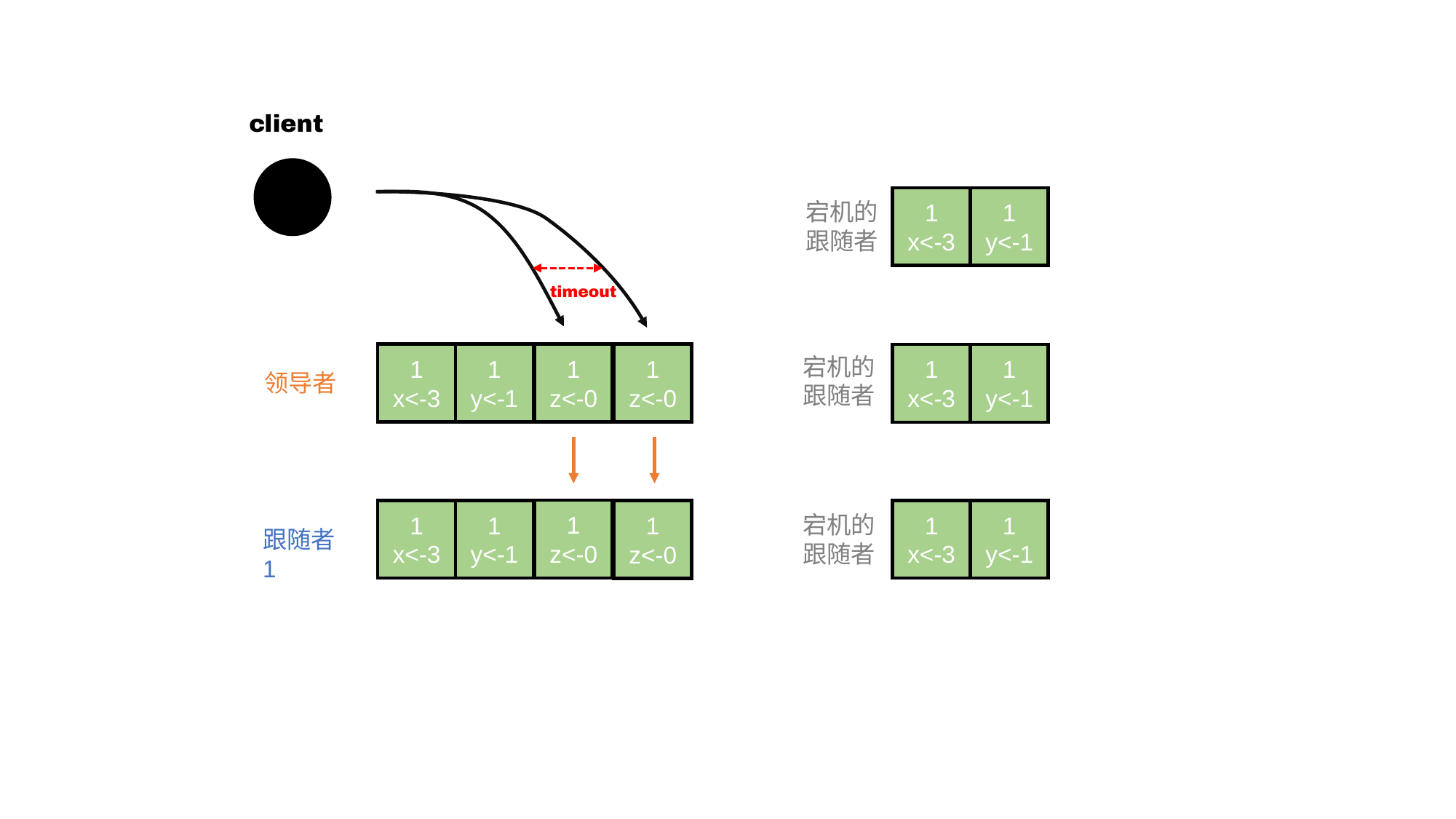

client

1
x<-3
1
y<-1

宕机的跟随者
timeout
1
x<-3
1
y<-1
1
z<-0
1
z<-0
1
x<-3
1
y<-1
宕机的跟随者
领导者
1
z<-0
1
x<-3
1
y<-1
1
x<-3
1
y<-1
1
z<-0
宕机的跟随者
跟随者1